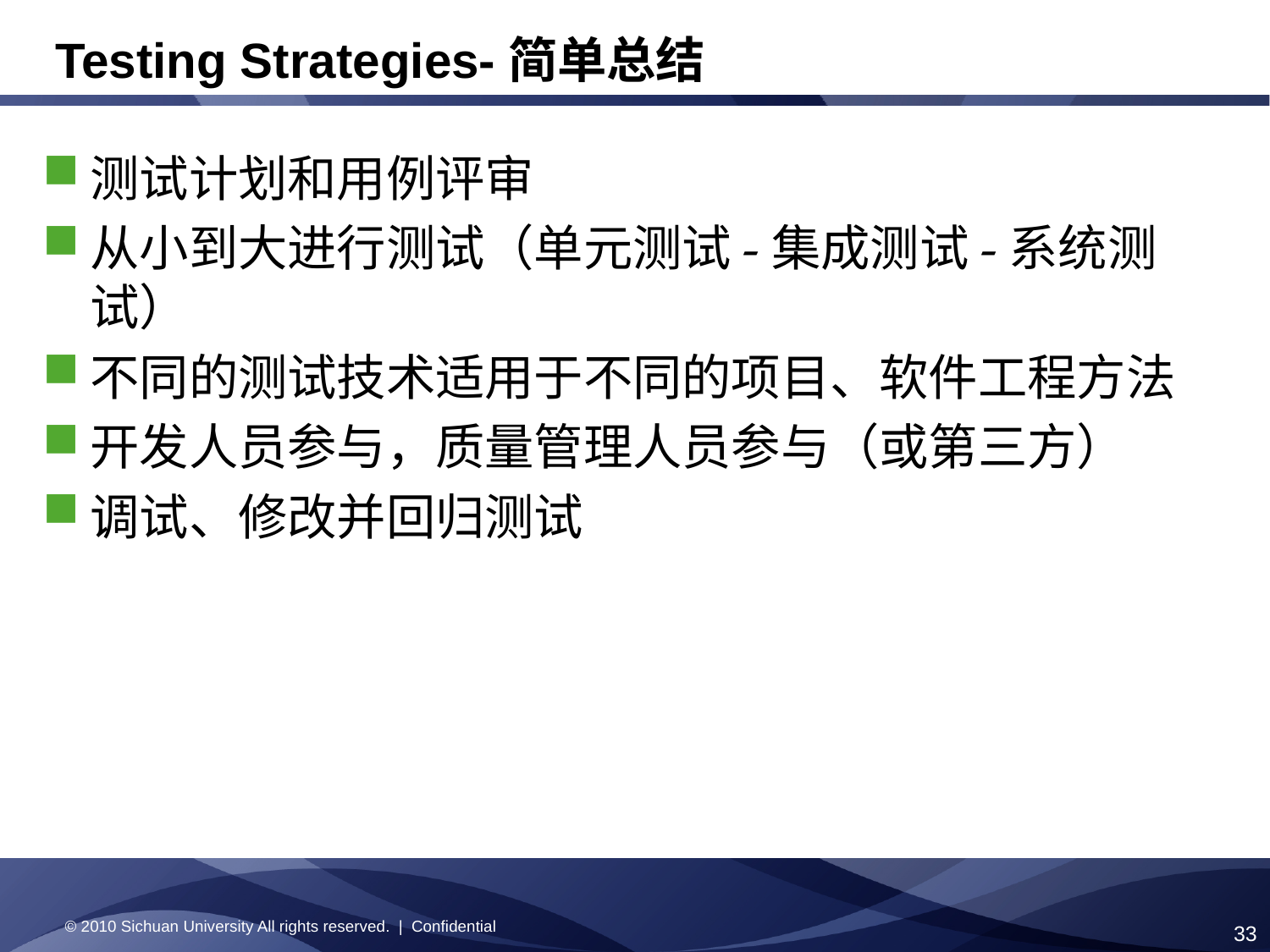

# Testing Strategies-简单总结
测试计划和用例评审
从小到大进行测试（单元测试-集成测试-系统测试）
不同的测试技术适用于不同的项目、软件工程方法
开发人员参与，质量管理人员参与（或第三方）
调试、修改并回归测试

© 2010 Sichuan University All rights reserved.  |  Confidential
33